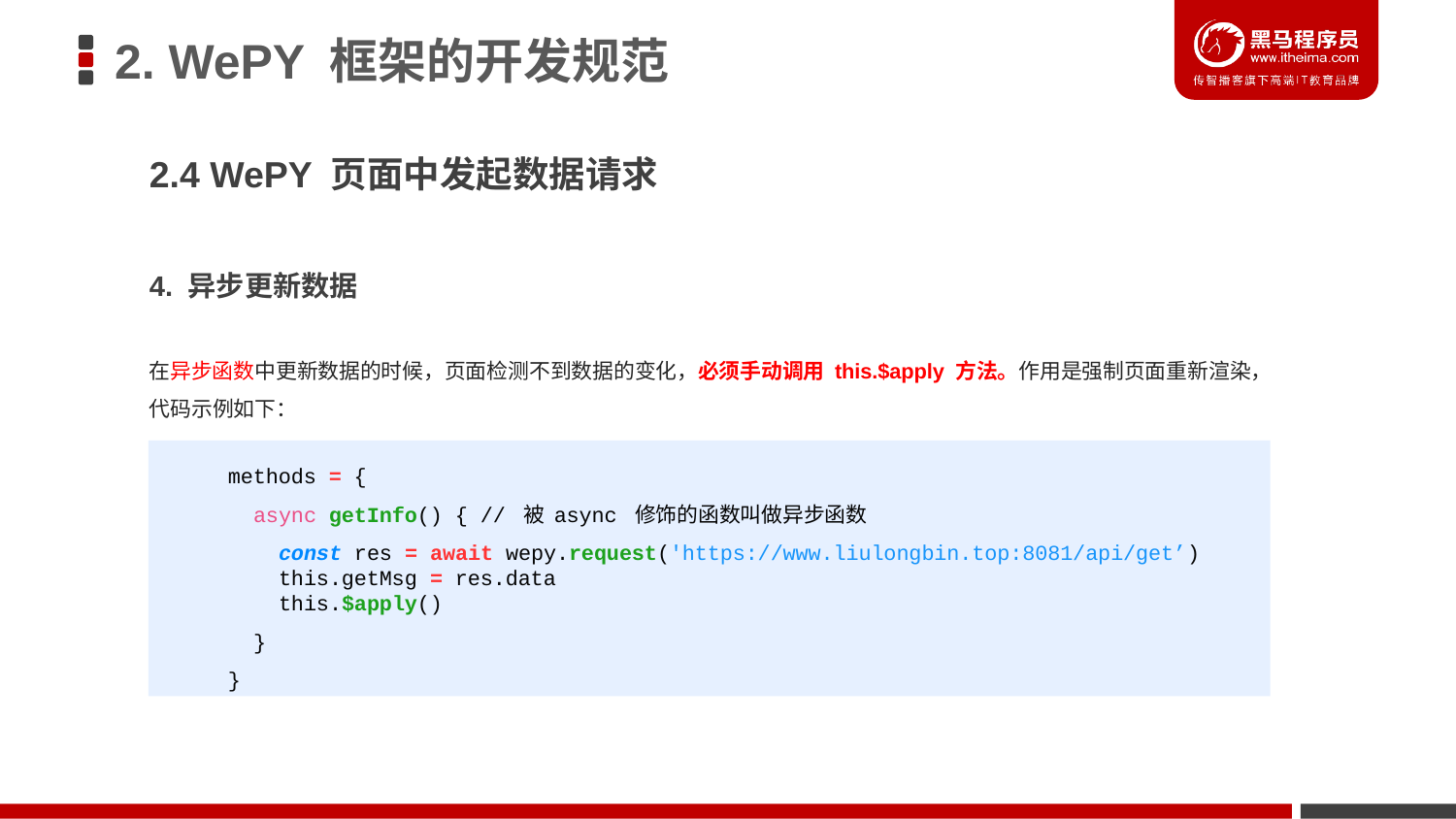

# 2. WePY 框架的开发规范
2.4 WePY 页面中发起数据请求
4. 异步更新数据
在异步函数中更新数据的时候，页面检测不到数据的变化，必须手动调用 this.$apply 方法。作用是强制页面重新渲染，代码示例如下：

methods = {
  async getInfo() { // 被 async 修饰的函数叫做异步函数
    const res = await wepy.request('https://www.liulongbin.top:8081/api/get’)
    this.getMsg = res.data
    this.$apply()
  }
}